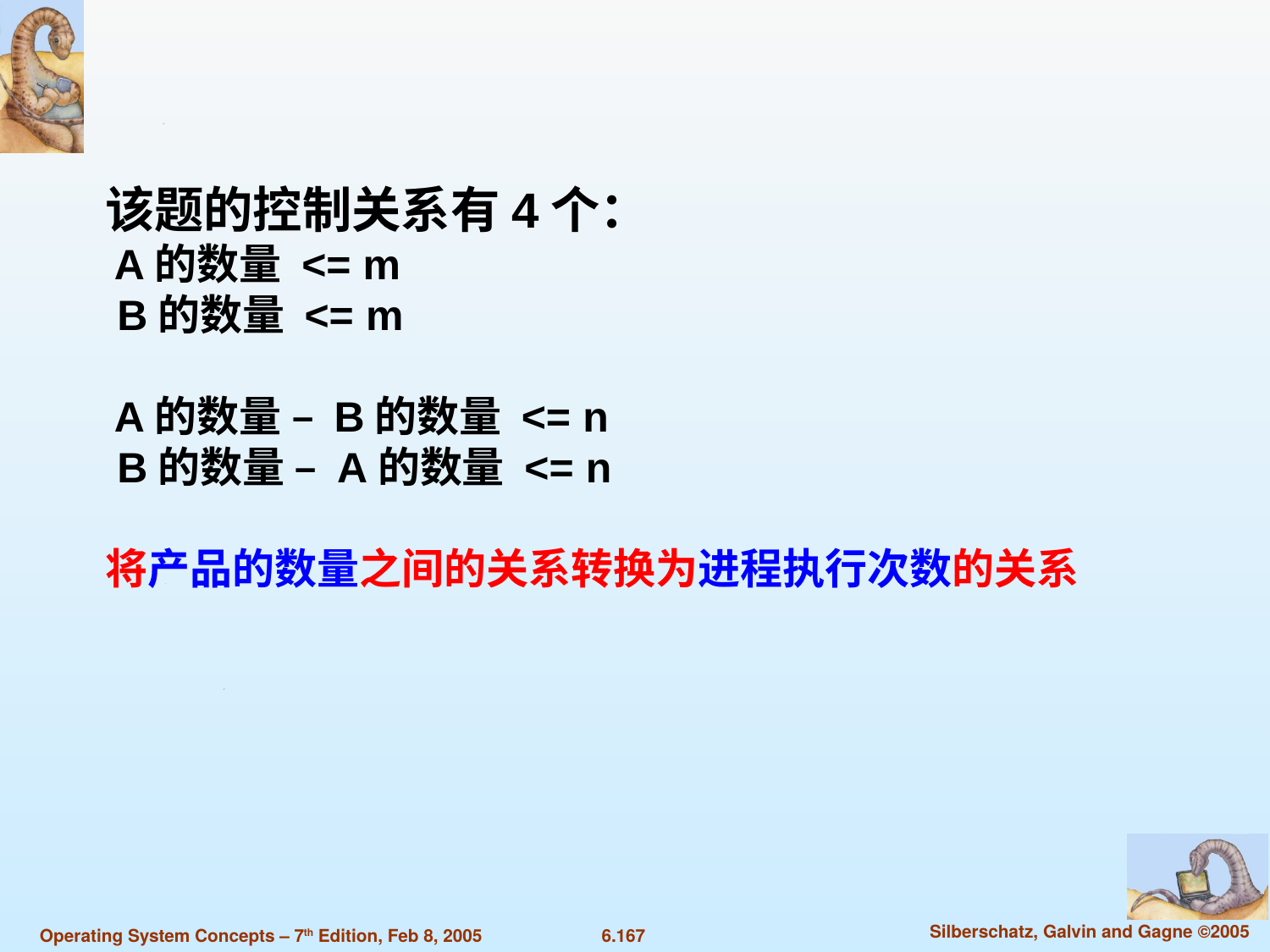

该题的控制关系有4个：
 A的数量 <= m
 B的数量 <= m

 A的数量 – B的数量 <= n
 B的数量 – A的数量 <= n

将产品的数量之间的关系转换为进程执行次数的关系